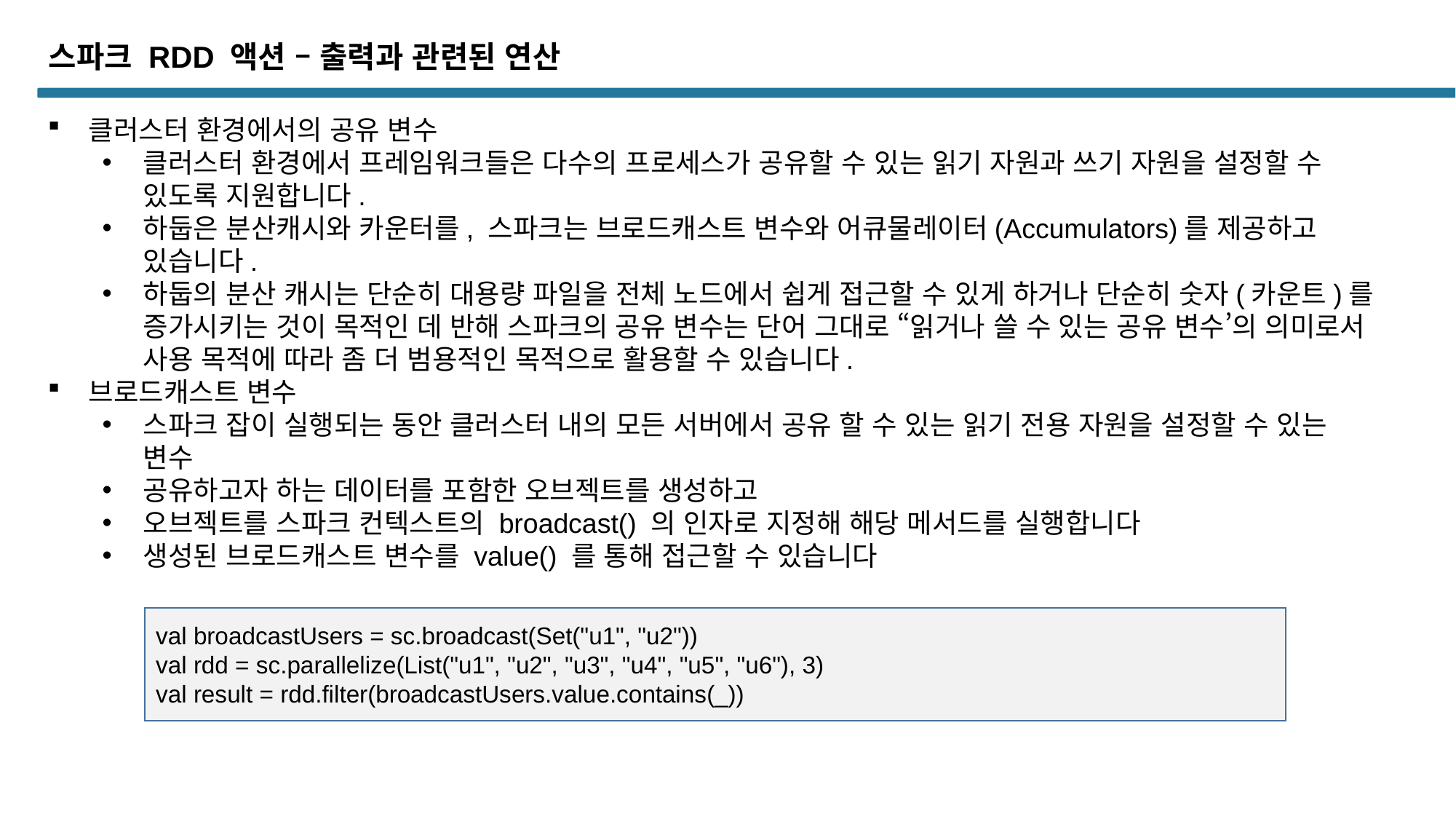

스파크 RDD 액션 – 출력과 관련된 연산
클러스터 환경에서의 공유 변수
클러스터 환경에서 프레임워크들은 다수의 프로세스가 공유할 수 있는 읽기 자원과 쓰기 자원을 설정할 수 있도록 지원합니다.
하둡은 분산캐시와 카운터를, 스파크는 브로드캐스트 변수와 어큐물레이터(Accumulators)를 제공하고 있습니다.
하둡의 분산 캐시는 단순히 대용량 파일을 전체 노드에서 쉽게 접근할 수 있게 하거나 단순히 숫자(카운트)를 증가시키는 것이 목적인 데 반해 스파크의 공유 변수는 단어 그대로 “읽거나 쓸 수 있는 공유 변수’의 의미로서 사용 목적에 따라 좀 더 범용적인 목적으로 활용할 수 있습니다.
브로드캐스트 변수
스파크 잡이 실행되는 동안 클러스터 내의 모든 서버에서 공유 할 수 있는 읽기 전용 자원을 설정할 수 있는 변수
공유하고자 하는 데이터를 포함한 오브젝트를 생성하고
오브젝트를 스파크 컨텍스트의 broadcast() 의 인자로 지정해 해당 메서드를 실행합니다
생성된 브로드캐스트 변수를 value() 를 통해 접근할 수 있습니다
val broadcastUsers = sc.broadcast(Set("u1", "u2"))
val rdd = sc.parallelize(List("u1", "u2", "u3", "u4", "u5", "u6"), 3)
val result = rdd.filter(broadcastUsers.value.contains(_))